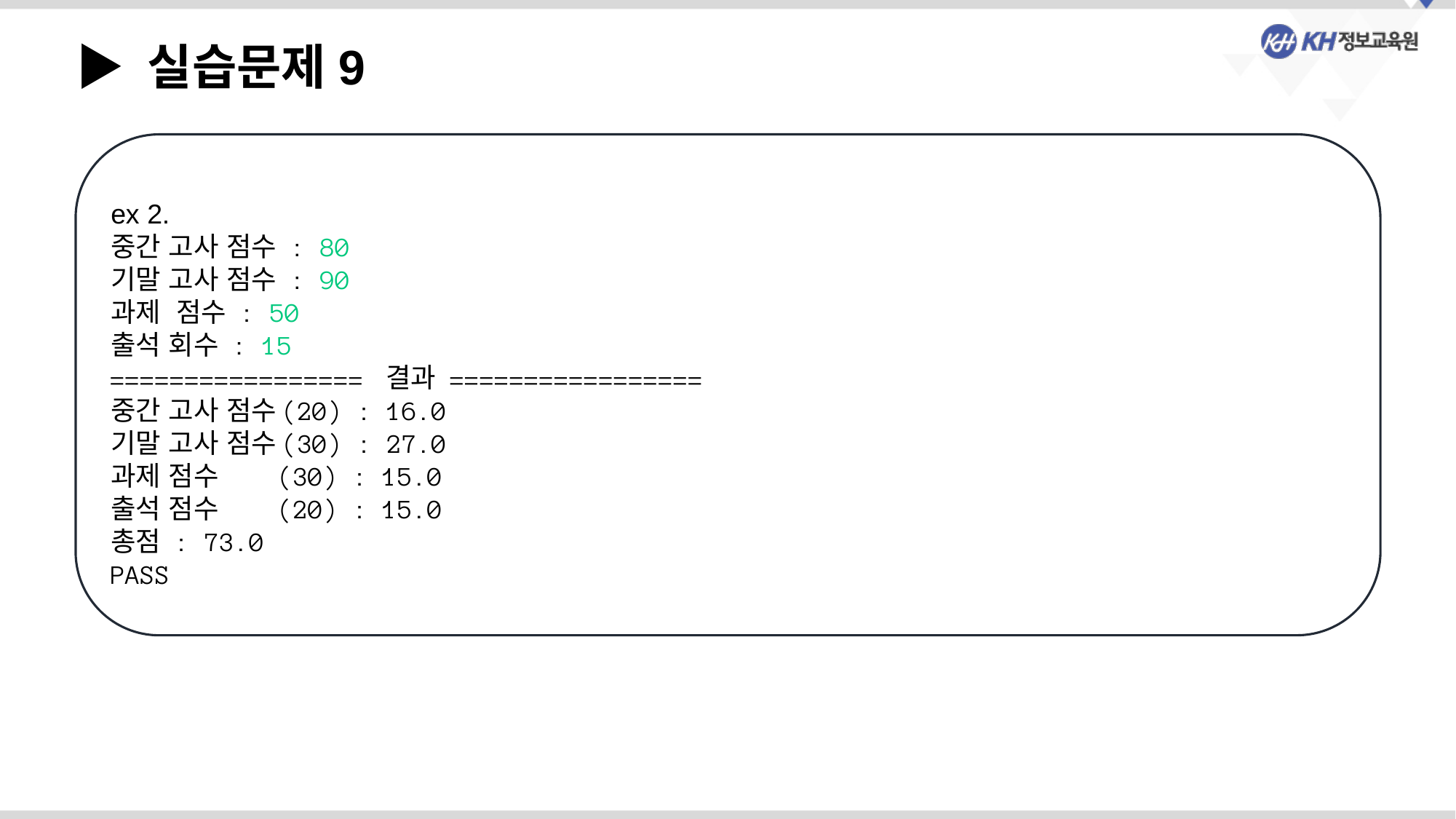

▶ 실습문제9
ex 2.
중간 고사 점수 : 80
기말 고사 점수 : 90
과제  점수 : 50
출석 회수 : 15
================= 결과 =================
중간 고사 점수(20) : 16.0
기말 고사 점수(30) : 27.0
과제 점수       (30) : 15.0
출석 점수       (20) : 15.0
총점 : 73.0
PASS